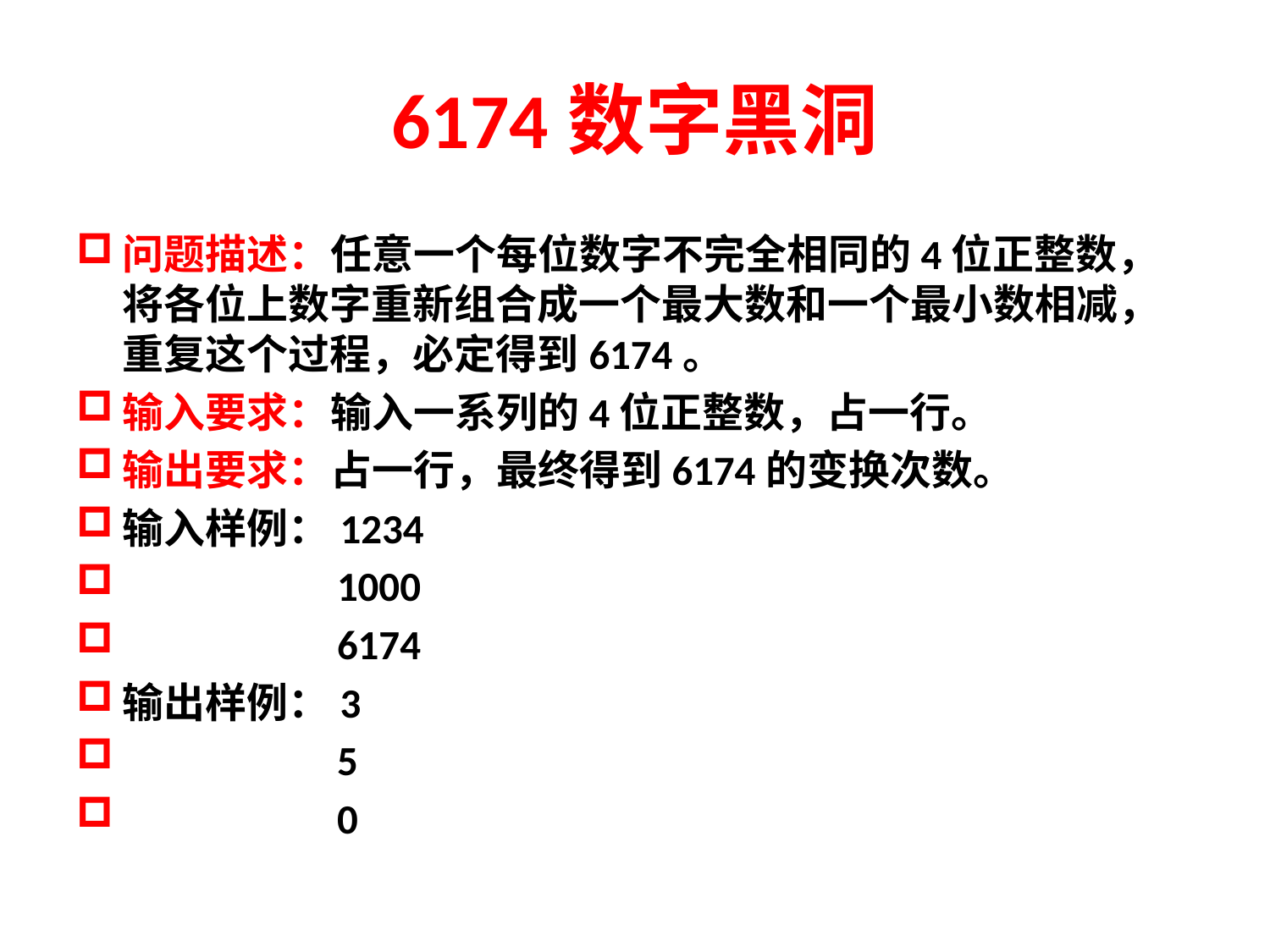

# 6174数字黑洞
问题描述：任意一个每位数字不完全相同的4位正整数，将各位上数字重新组合成一个最大数和一个最小数相减，重复这个过程，必定得到6174。
输入要求：输入一系列的4位正整数，占一行。
输出要求：占一行，最终得到6174的变换次数。
输入样例：1234
                       1000
                       6174
输出样例：3
                       5
                       0